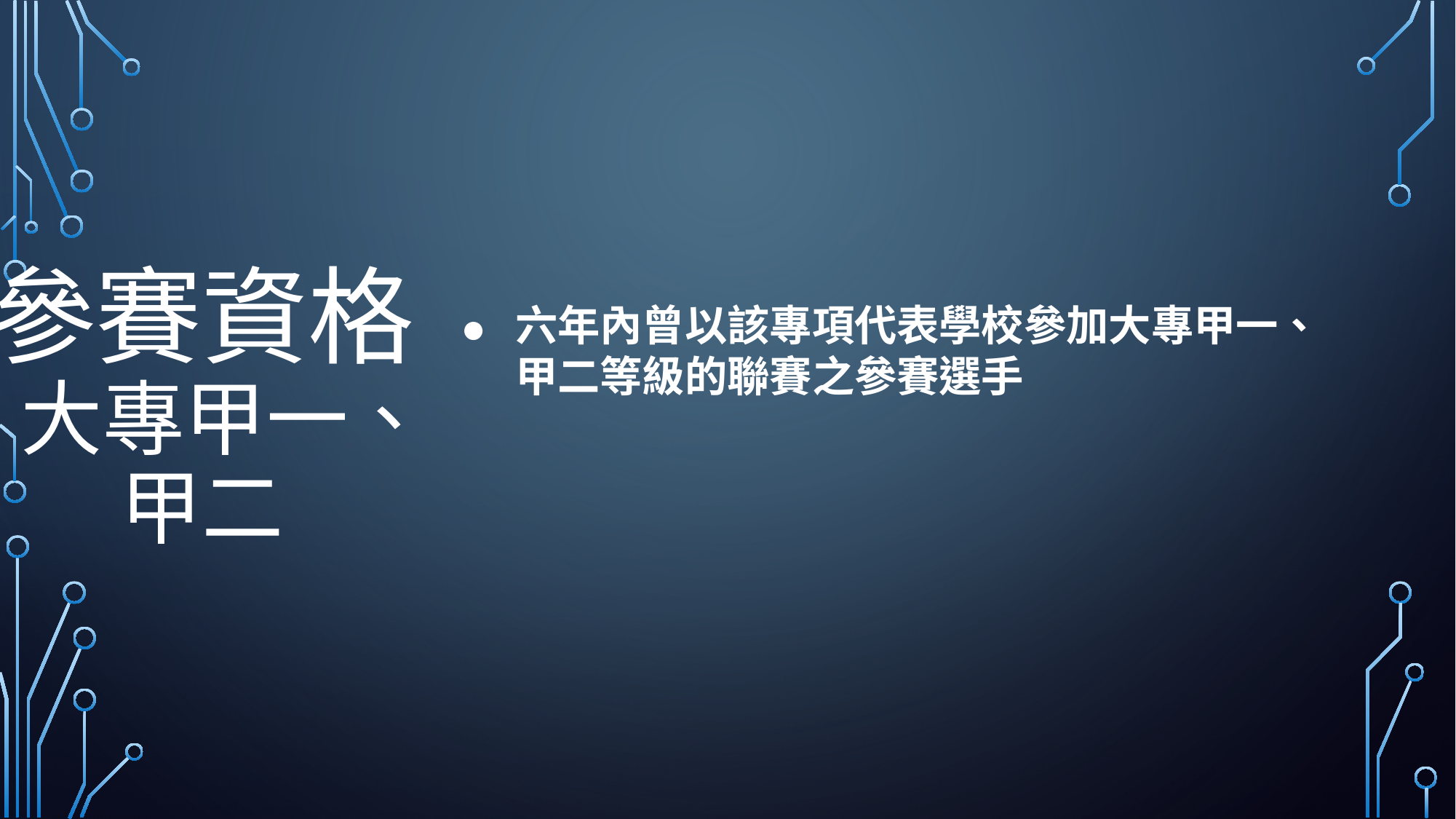

參賽資格
-大專甲一、甲二
六年內曾以該專項代表學校參加大專甲一、甲二等級的聯賽之參賽選手